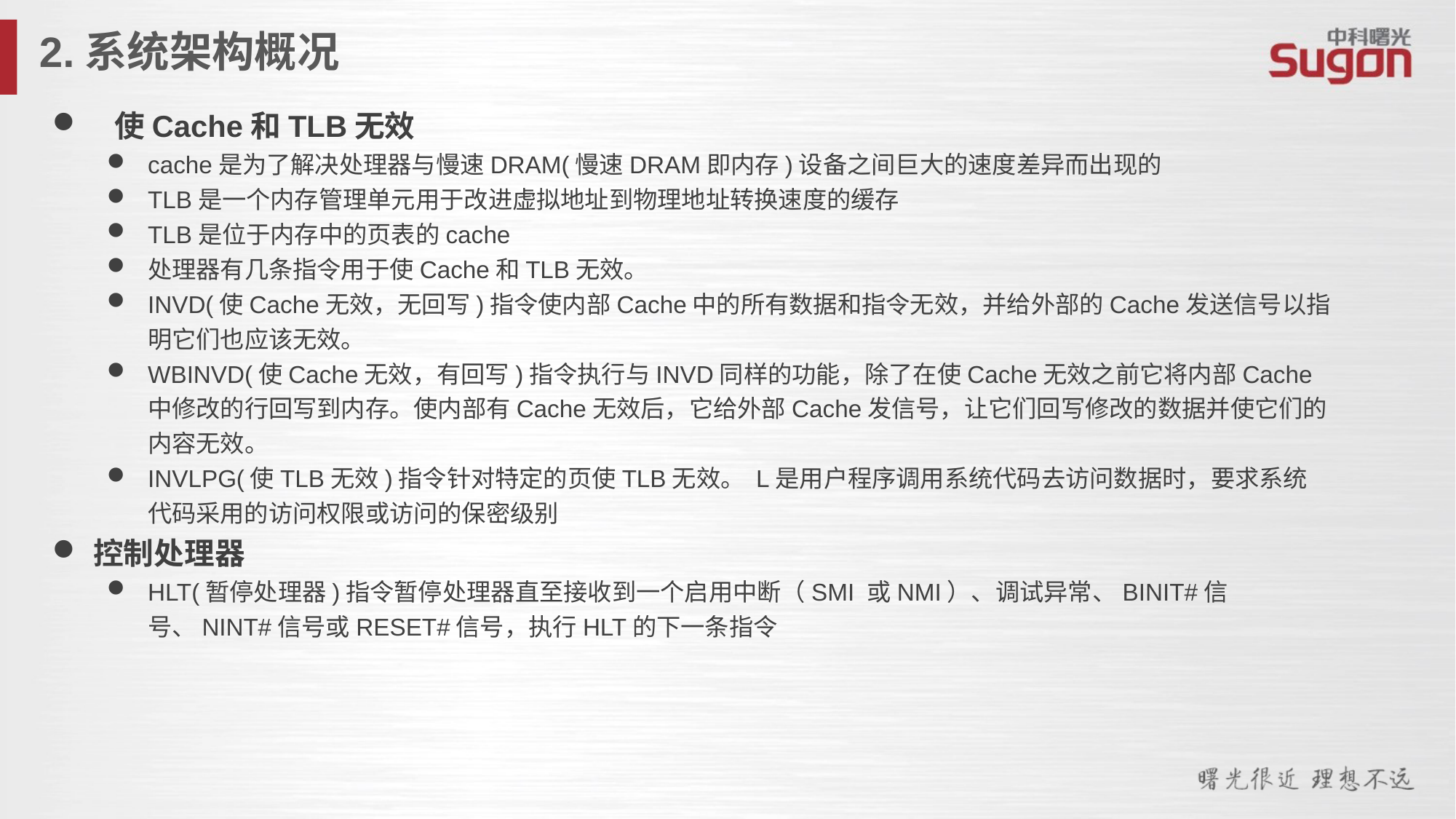

2.系统架构概况
  使Cache和TLB无效
cache是为了解决处理器与慢速DRAM(慢速DRAM即内存)设备之间巨大的速度差异而出现的
TLB是一个内存管理单元用于改进虚拟地址到物理地址转换速度的缓存
TLB是位于内存中的页表的cache
处理器有几条指令用于使Cache和TLB无效。
INVD(使Cache无效，无回写)指令使内部Cache中的所有数据和指令无效，并给外部的Cache发送信号以指明它们也应该无效。
WBINVD(使Cache无效，有回写)指令执行与INVD同样的功能，除了在使Cache无效之前它将内部Cache中修改的行回写到内存。使内部有Cache无效后，它给外部Cache发信号，让它们回写修改的数据并使它们的内容无效。
INVLPG(使TLB无效)指令针对特定的页使TLB无效。 L是用户程序调用系统代码去访问数据时，要求系统代码采用的访问权限或访问的保密级别
控制处理器
HLT(暂停处理器)指令暂停处理器直至接收到一个启用中断（SMI 或NMI）、调试异常、BINIT#信号、NINT#信号或RESET#信号，执行HLT的下一条指令